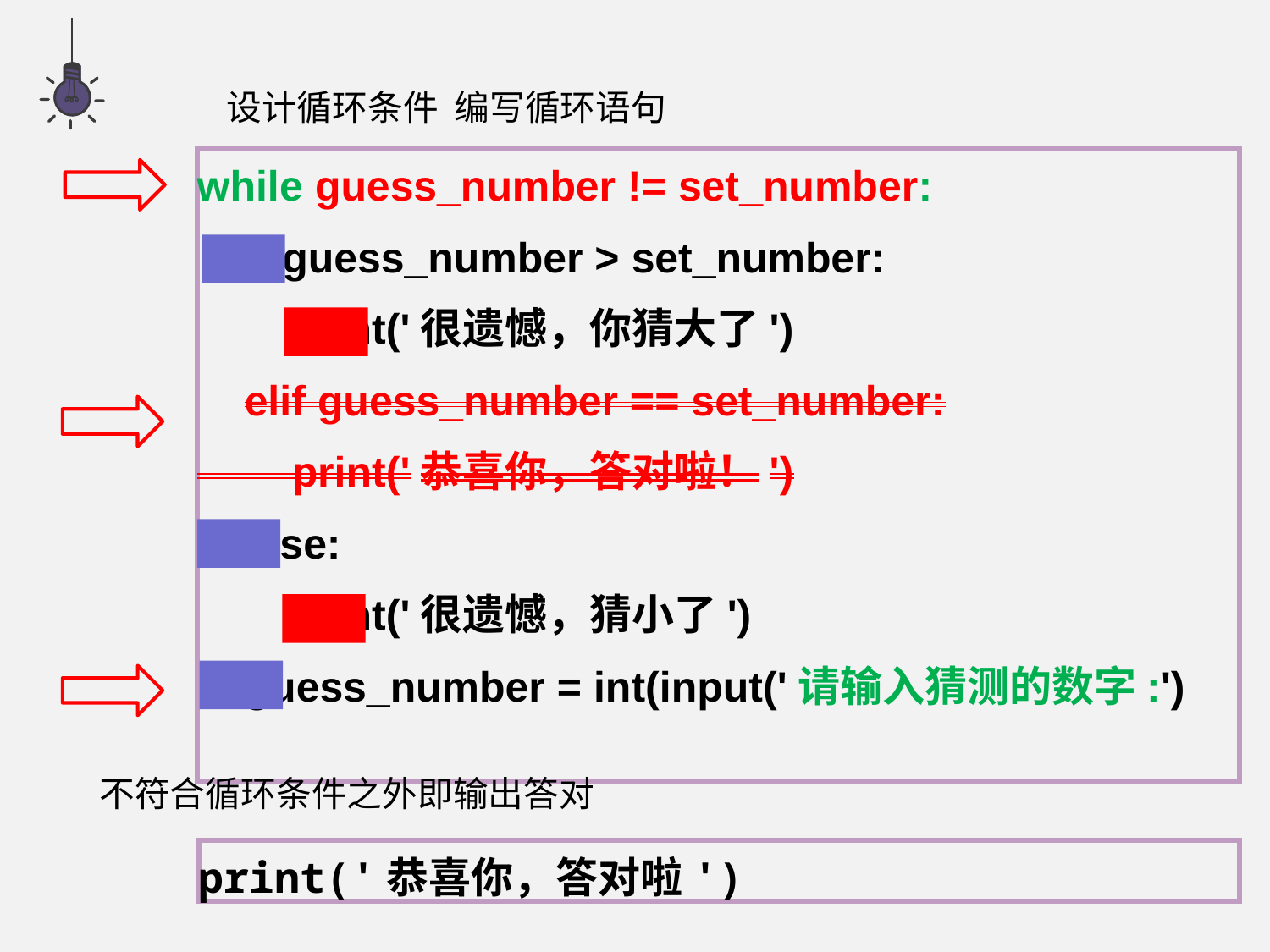

设计循环条件  编写循环语句
while guess_number != set_number:
    if guess_number > set_number:
        print('很遗憾，你猜大了')
    elif guess_number == set_number:
        print('恭喜你，答对啦！')
    else:
        print('很遗憾，猜小了')
    guess_number = int(input('请输入猜测的数字:')

不符合循环条件之外即输出答对
print('恭喜你，答对啦')